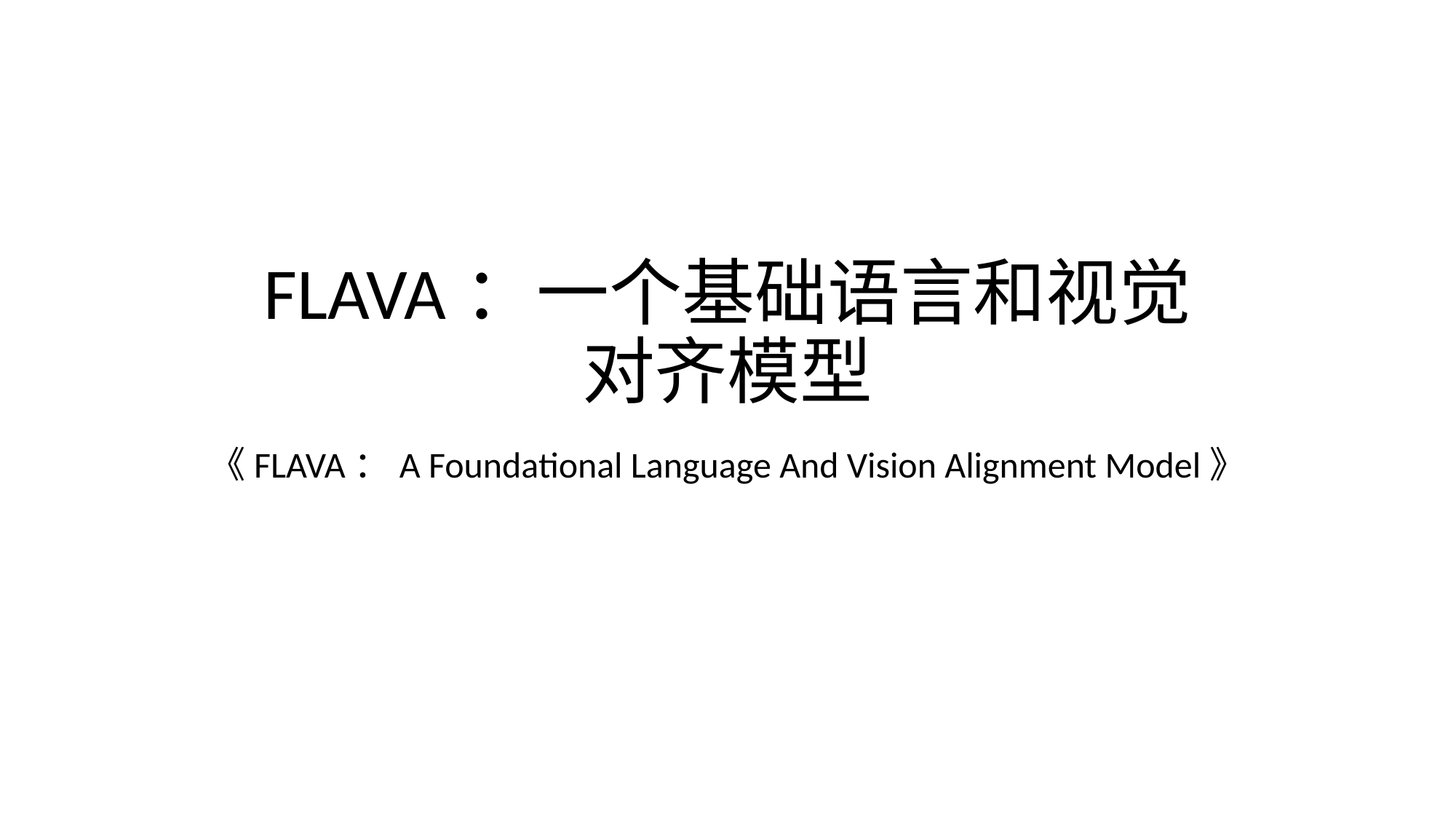

# FLAVA：一个基础语言和视觉 对齐模型
《FLAVA：A Foundational Language And Vision Alignment Model》